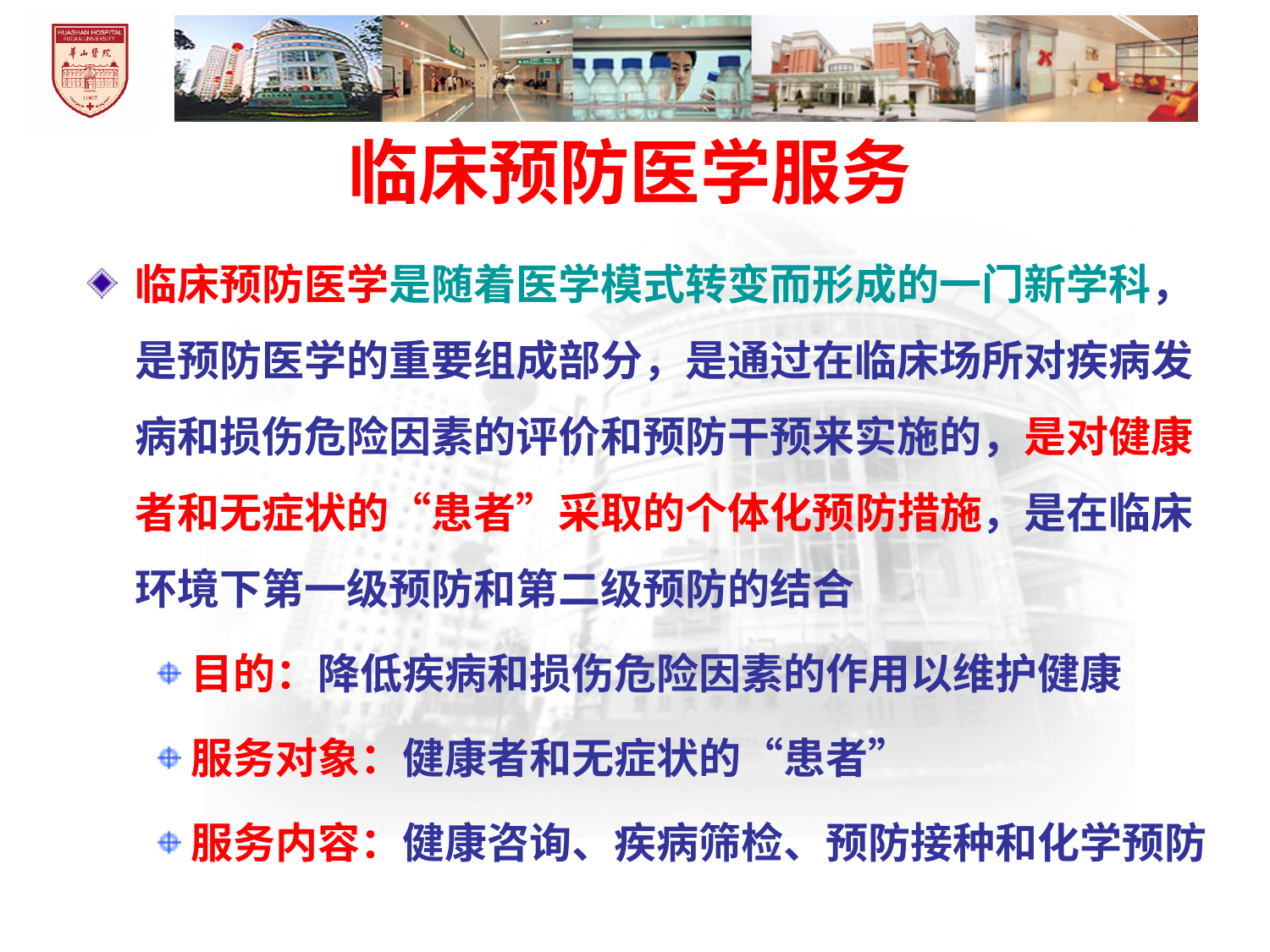

# 临床预防医学服务
临床预防医学是随着医学模式转变而形成的一门新学科，是预防医学的重要组成部分，是通过在临床场所对疾病发病和损伤危险因素的评价和预防干预来实施的，是对健康者和无症状的“患者”采取的个体化预防措施，是在临床环境下第一级预防和第二级预防的结合
目的：降低疾病和损伤危险因素的作用以维护健康
服务对象：健康者和无症状的“患者”
服务内容：健康咨询、疾病筛检、预防接种和化学预防